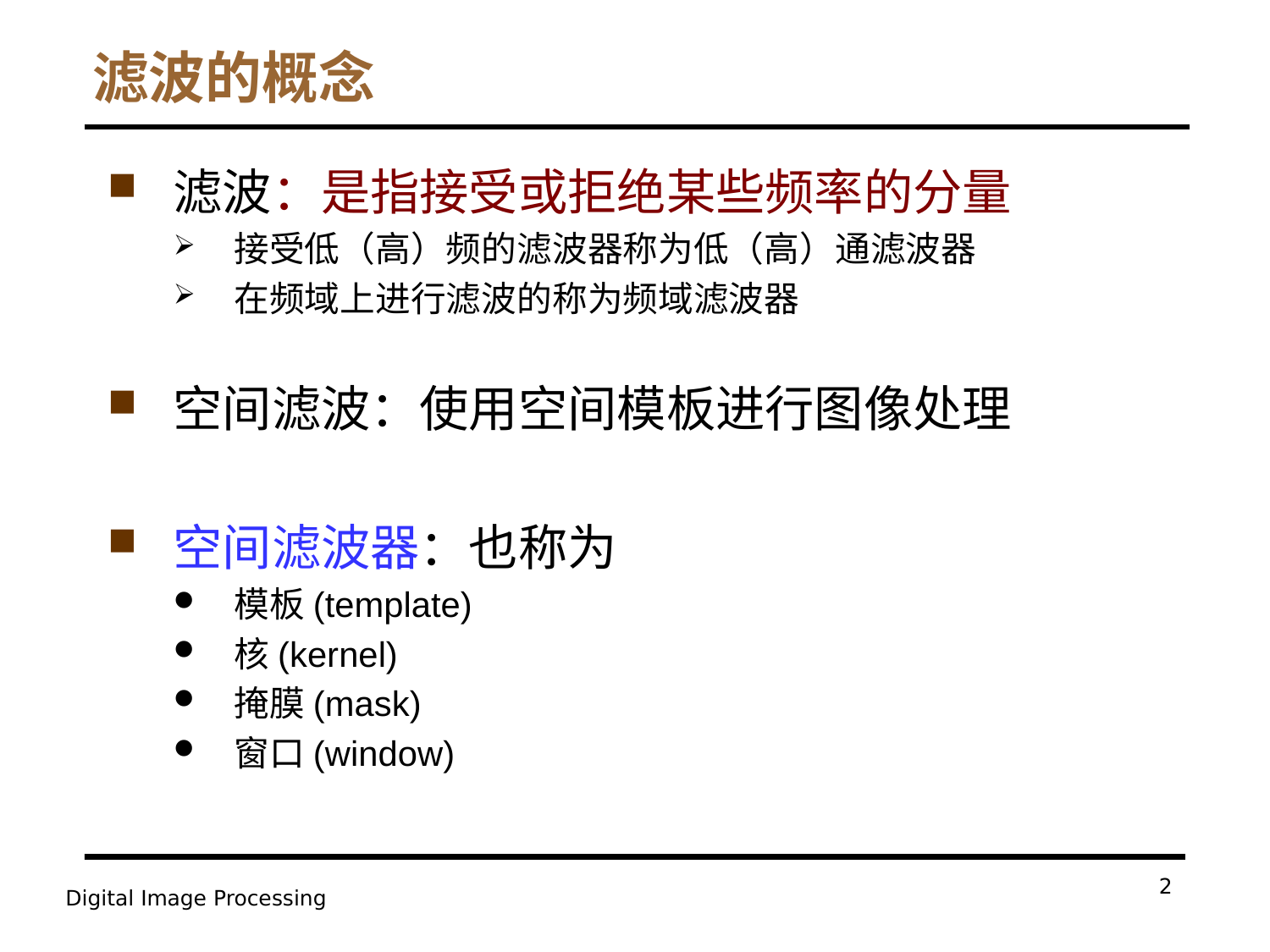

滤波的概念
滤波：是指接受或拒绝某些频率的分量
接受低（高）频的滤波器称为低（高）通滤波器
在频域上进行滤波的称为频域滤波器

空间滤波：使用空间模板进行图像处理

空间滤波器：也称为
模板(template)
核(kernel)
掩膜(mask)
窗口(window)

2
Digital Image Processing